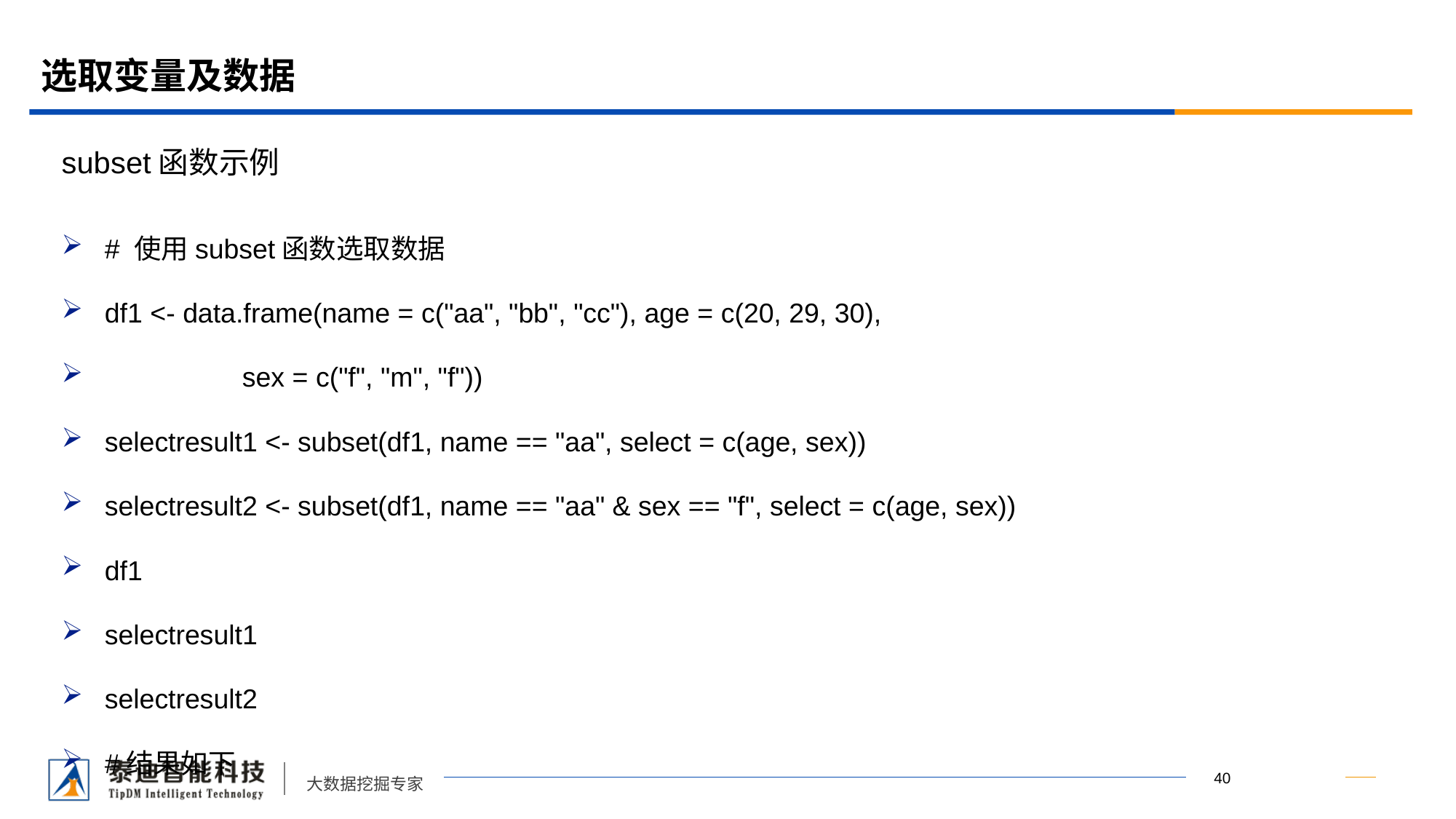

# 选取变量及数据

subset函数示例

# 使用subset函数选取数据
df1 <- data.frame(name = c("aa", "bb", "cc"), age = c(20, 29, 30),
                  sex = c("f", "m", "f"))
selectresult1 <- subset(df1, name == "aa", select = c(age, sex))
selectresult2 <- subset(df1, name == "aa" & sex == "f", select = c(age, sex))
df1
selectresult1
selectresult2
#结果如下